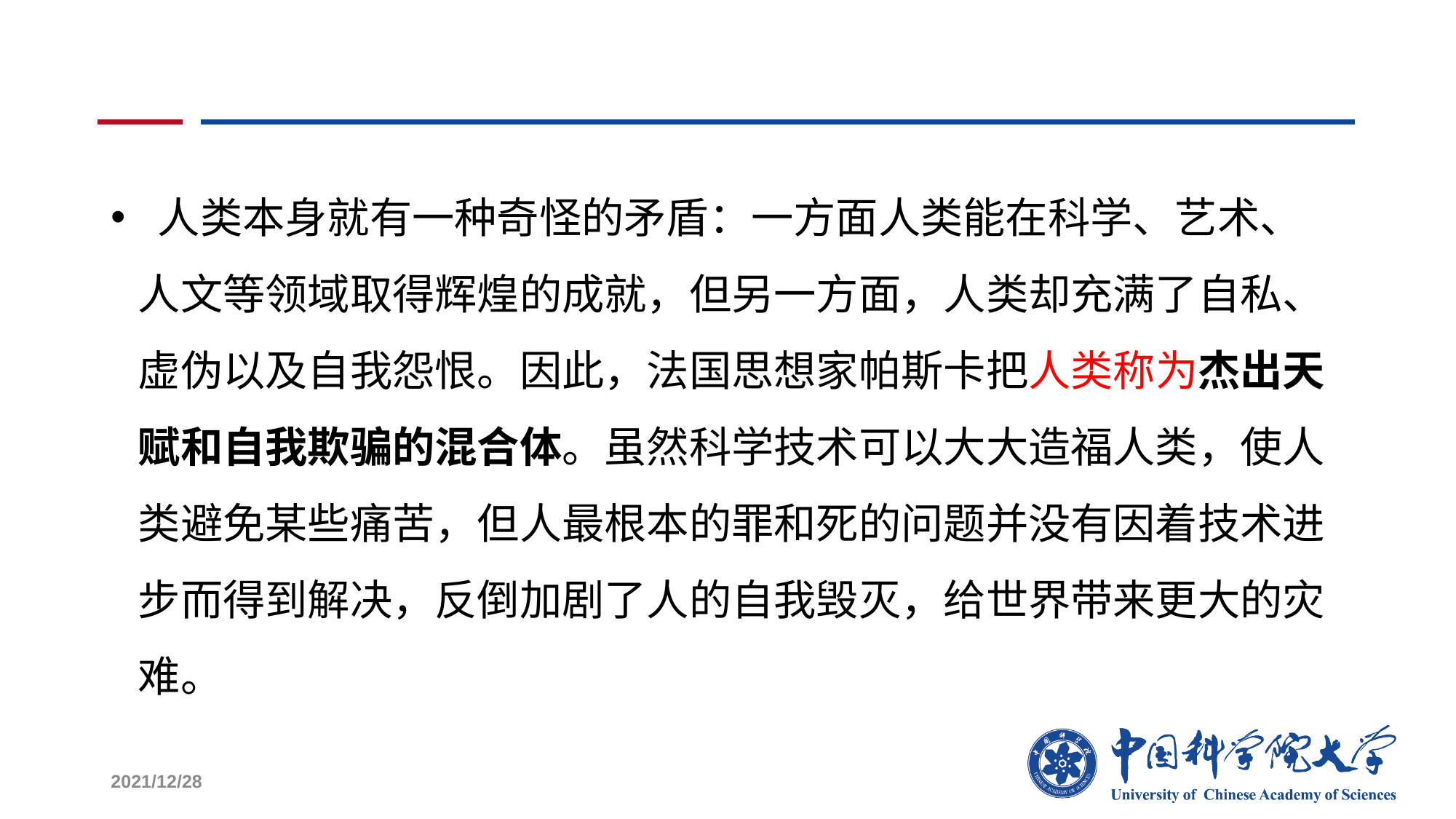

#
 人类本身就有一种奇怪的矛盾：一方面人类能在科学、艺术、 人文等领域取得辉煌的成就，但另一方面，人类却充满了自私、虚伪以及自我怨恨。因此，法国思想家帕斯卡把人类称为杰出天赋和自我欺骗的混合体。虽然科学技术可以大大造福人类，使人类避免某些痛苦，但人最根本的罪和死的问题并没有因着技术进步而得到解决，反倒加剧了人的自我毁灭，给世界带来更大的灾难。

2021/12/28